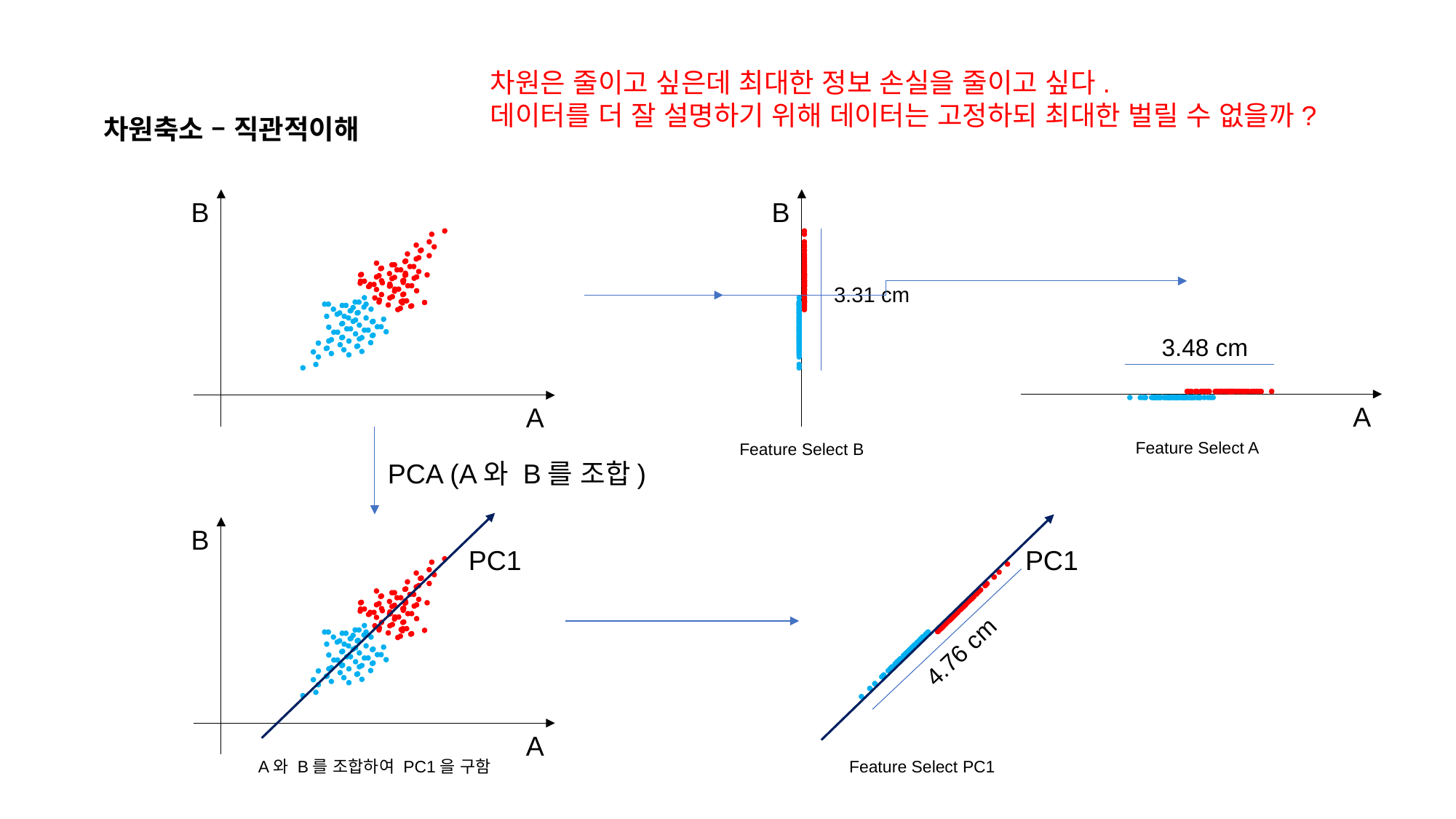

차원은 줄이고 싶은데 최대한 정보 손실을 줄이고 싶다.
데이터를 더 잘 설명하기 위해 데이터는 고정하되 최대한 벌릴 수 없을까?
차원축소 – 직관적이해
B

A
B

Feature Select B
3.31 cm

A

Feature Select A
3.48 cm
PCA (A와 B를 조합)

B
PC1
A
A와 B를 조합하여 PC1을 구함

4.76 cm
PC1
Feature Select PC1